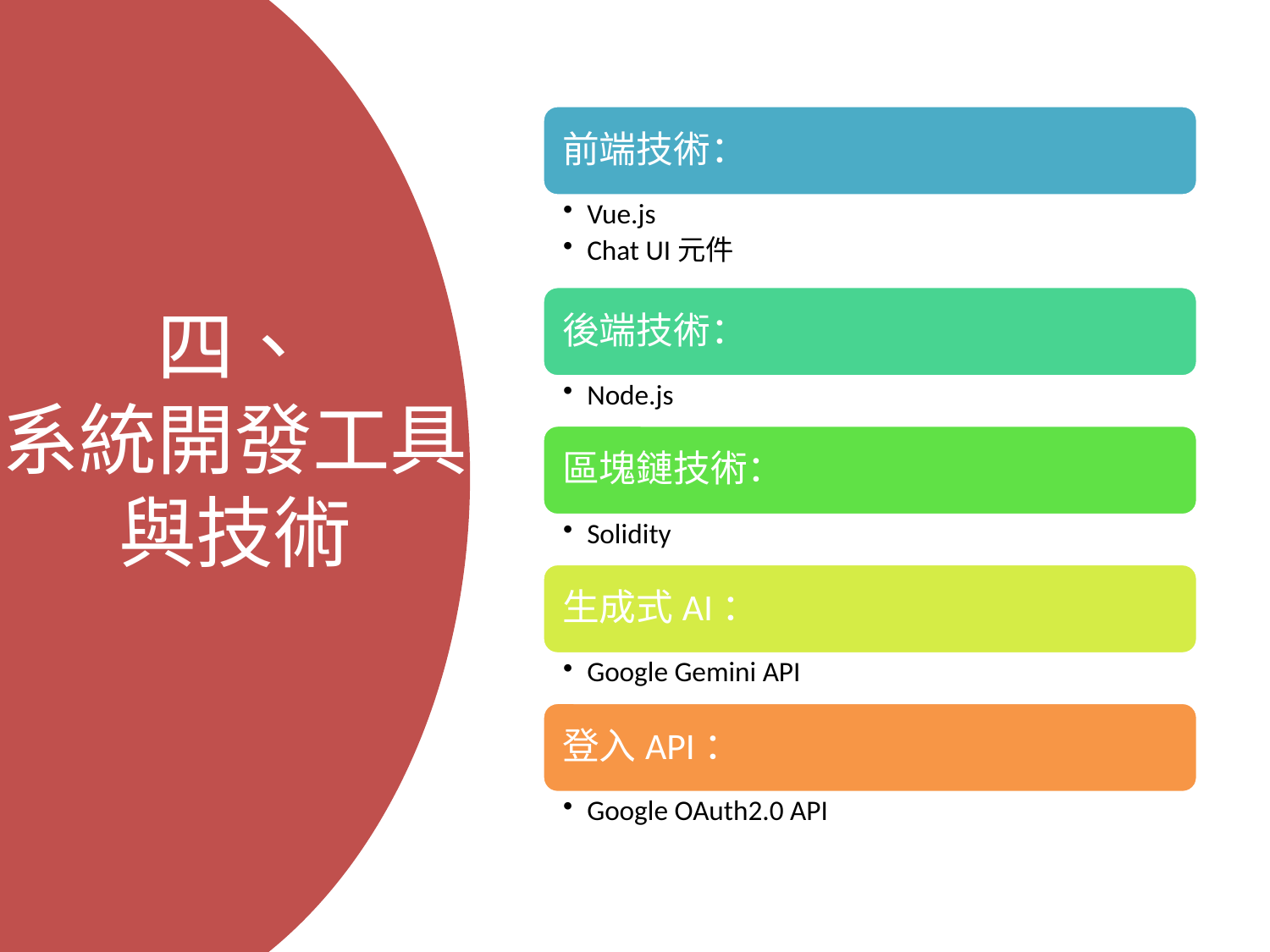

# 四、 系統開發工具與技術
前端技術：
Vue.js
Chat UI元件
後端技術：
Node.js
區塊鏈技術：
Solidity
生成式AI：
Google Gemini API
登入API：
Google OAuth2.0 API